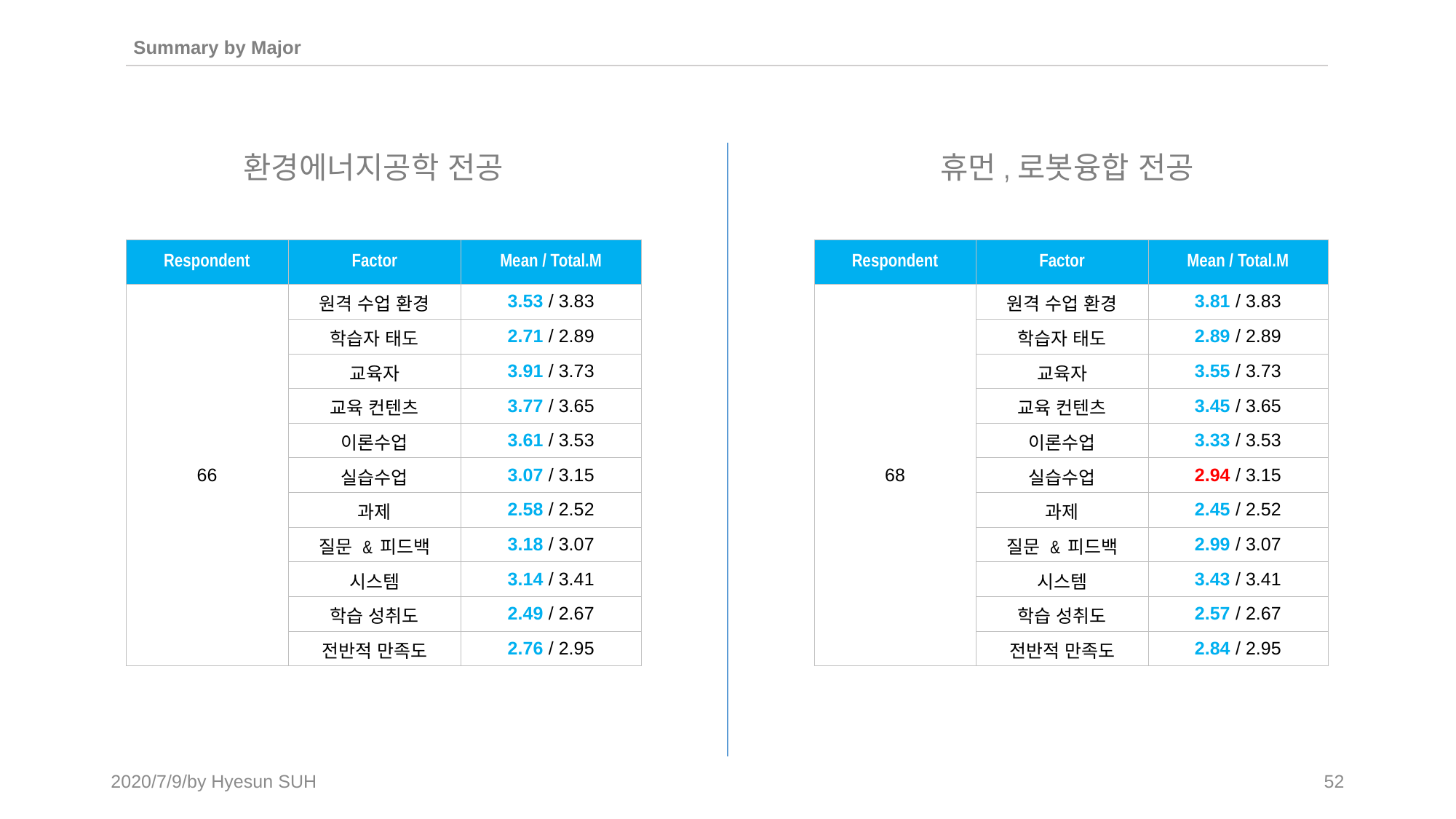

Summary by Major
환경에너지공학 전공
휴먼,로봇융합 전공
| Respondent | Factor | Mean / Total.M |
| --- | --- | --- |
| 66 | 원격 수업 환경 | 3.53 / 3.83 |
|  | 학습자 태도 | 2.71 / 2.89 |
|  | 교육자 | 3.91 / 3.73 |
|  | 교육 컨텐츠 | 3.77 / 3.65 |
|  | 이론수업 | 3.61 / 3.53 |
|  | 실습수업 | 3.07 / 3.15 |
|  | 과제 | 2.58 / 2.52 |
|  | 질문 & 피드백 | 3.18 / 3.07 |
|  | 시스템 | 3.14 / 3.41 |
|  | 학습 성취도 | 2.49 / 2.67 |
|  | 전반적 만족도 | 2.76 / 2.95 |
| Respondent | Factor | Mean / Total.M |
| --- | --- | --- |
| 68 | 원격 수업 환경 | 3.81 / 3.83 |
|  | 학습자 태도 | 2.89 / 2.89 |
|  | 교육자 | 3.55 / 3.73 |
|  | 교육 컨텐츠 | 3.45 / 3.65 |
|  | 이론수업 | 3.33 / 3.53 |
|  | 실습수업 | 2.94 / 3.15 |
|  | 과제 | 2.45 / 2.52 |
|  | 질문 & 피드백 | 2.99 / 3.07 |
|  | 시스템 | 3.43 / 3.41 |
|  | 학습 성취도 | 2.57 / 2.67 |
|  | 전반적 만족도 | 2.84 / 2.95 |
2020/7/9/by Hyesun SUH
52